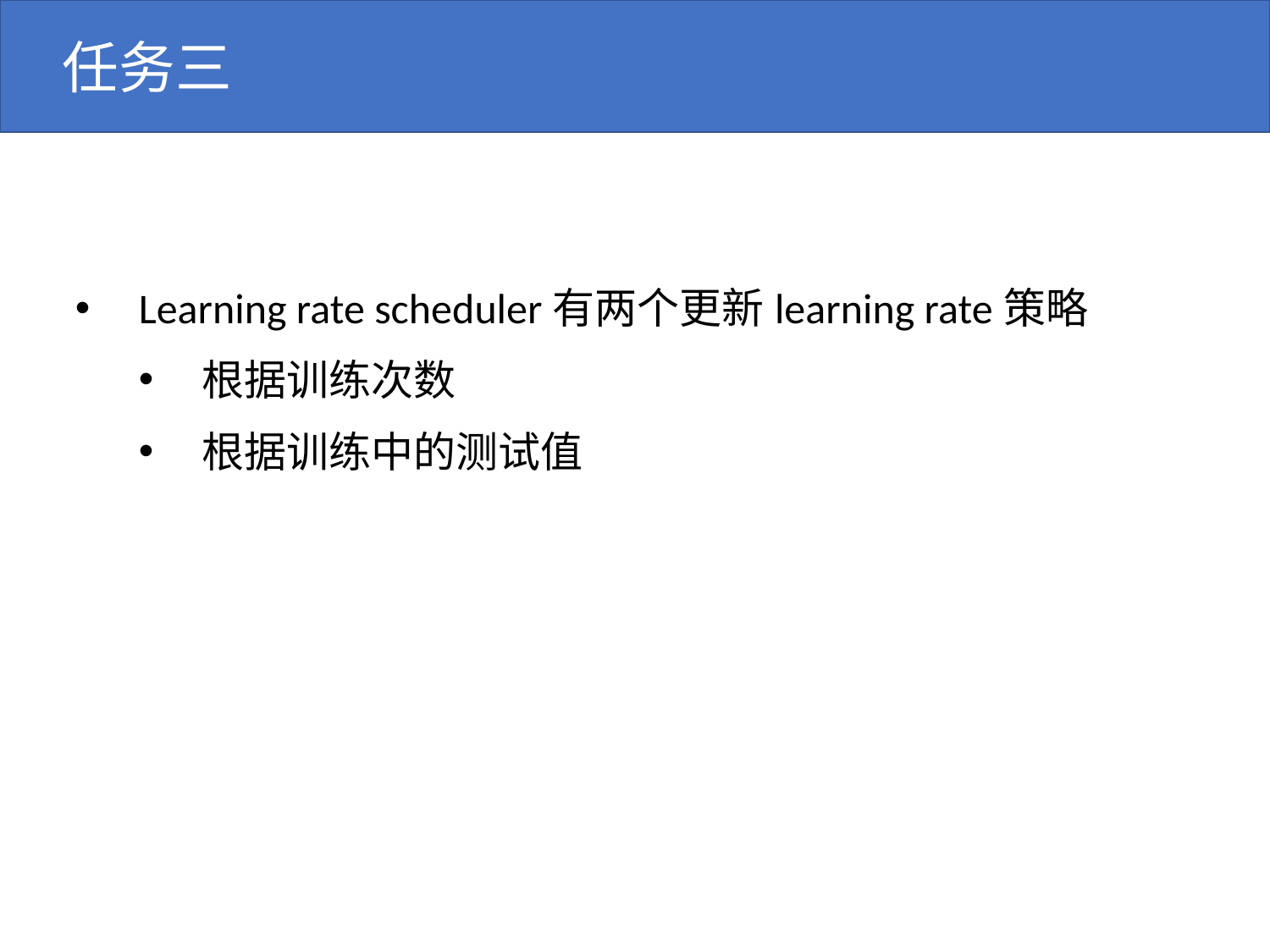

任务三
Learning rate scheduler有两个更新learning rate策略
根据训练次数
根据训练中的测试值